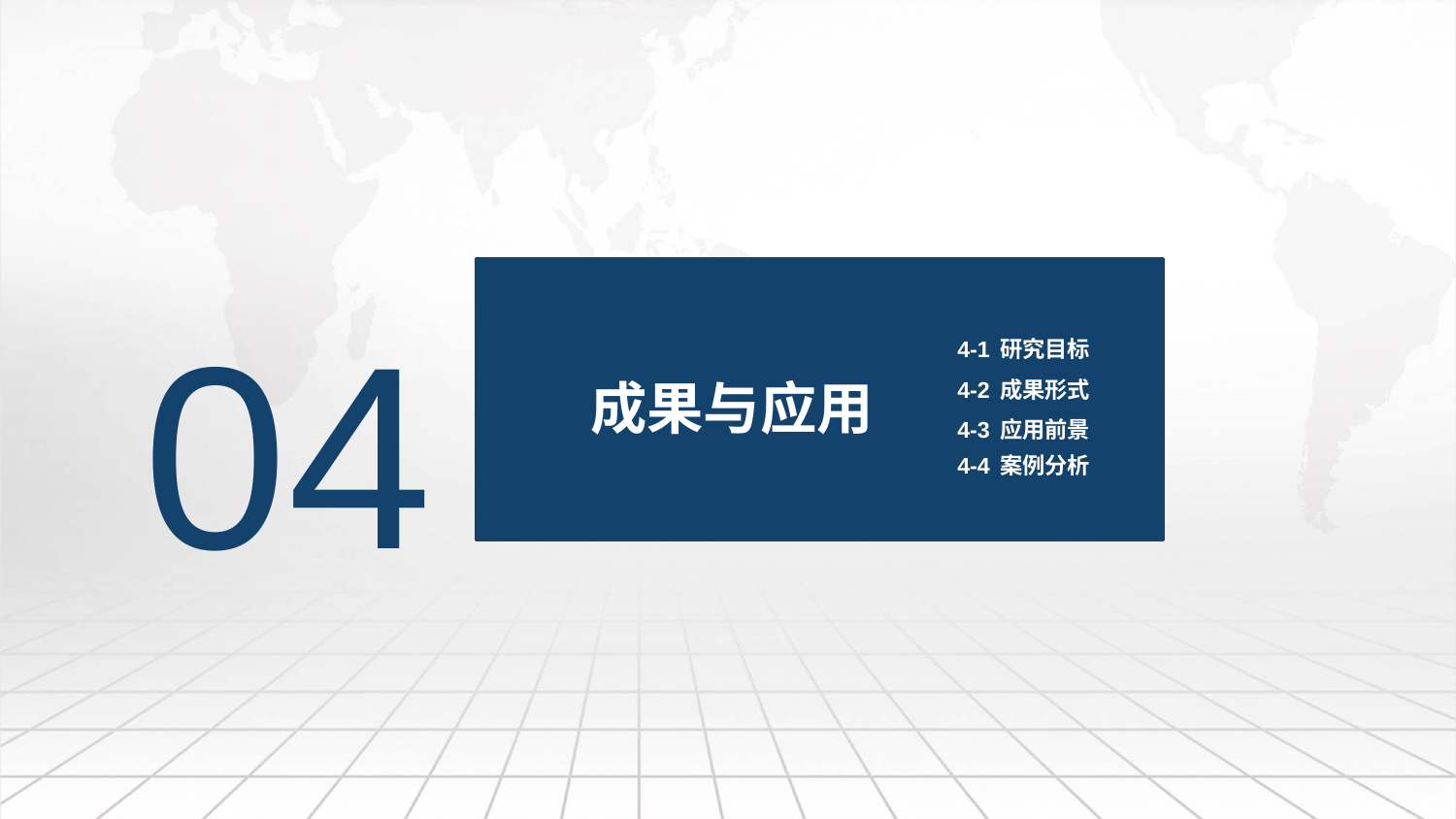

04
4-1 研究目标
成果与应用
4-2 成果形式
4-3 应用前景
4-4 案例分析